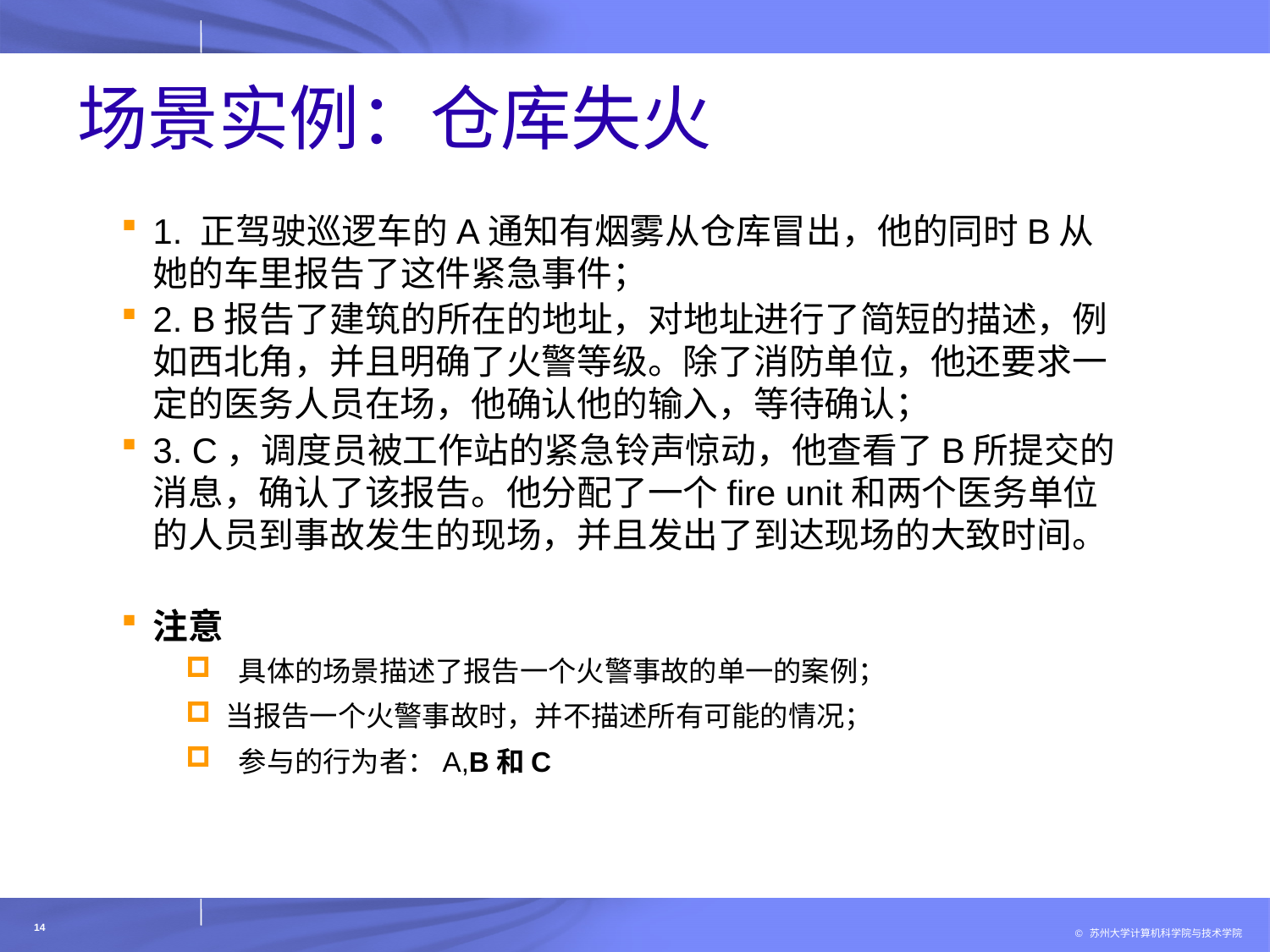

# 场景实例：仓库失火
1. 正驾驶巡逻车的A通知有烟雾从仓库冒出，他的同时B从她的车里报告了这件紧急事件；
2. B报告了建筑的所在的地址，对地址进行了简短的描述，例如西北角，并且明确了火警等级。除了消防单位，他还要求一定的医务人员在场，他确认他的输入，等待确认；
3. C，调度员被工作站的紧急铃声惊动，他查看了B所提交的消息，确认了该报告。他分配了一个fire unit和两个医务单位的人员到事故发生的现场，并且发出了到达现场的大致时间。

注意
 具体的场景描述了报告一个火警事故的单一的案例；
当报告一个火警事故时，并不描述所有可能的情况；
 参与的行为者：A,B和C

14